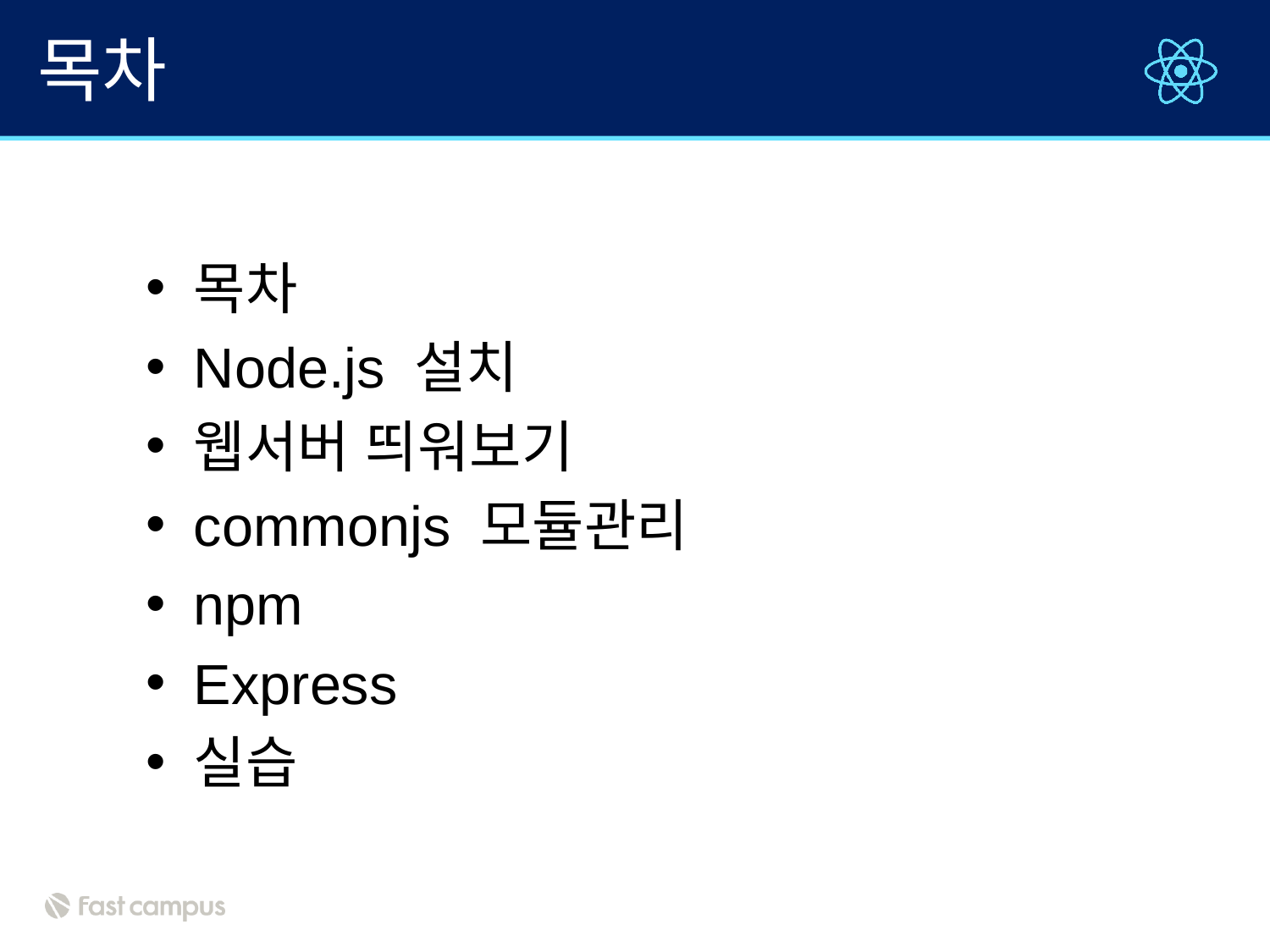

# 목차
목차
Node.js 설치
웹서버 띄워보기
commonjs 모듈관리
npm
Express
실습